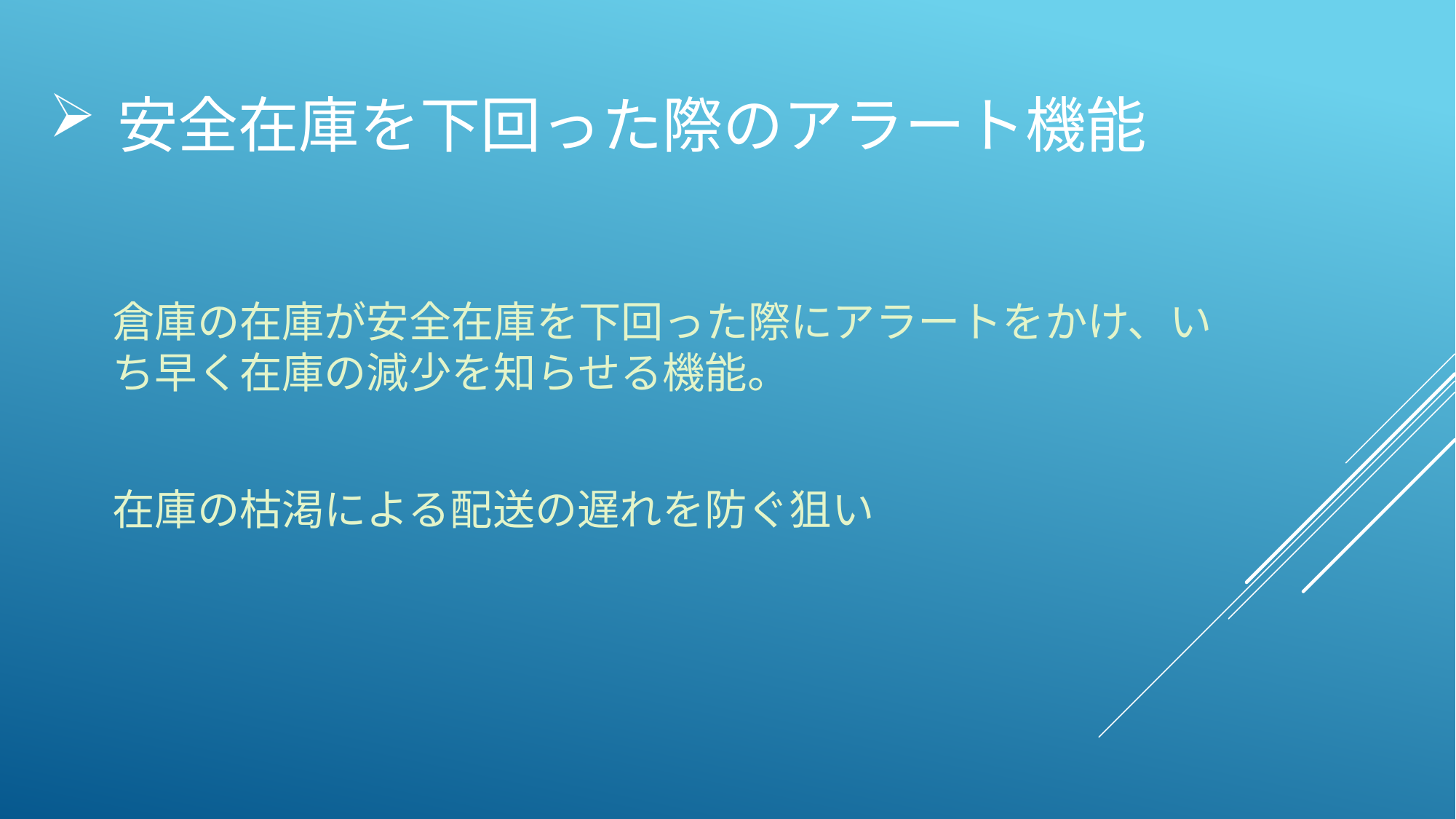

# 安全在庫を下回った際のアラート機能
倉庫の在庫が安全在庫を下回った際にアラートをかけ、いち早く在庫の減少を知らせる機能。

在庫の枯渇による配送の遅れを防ぐ狙い